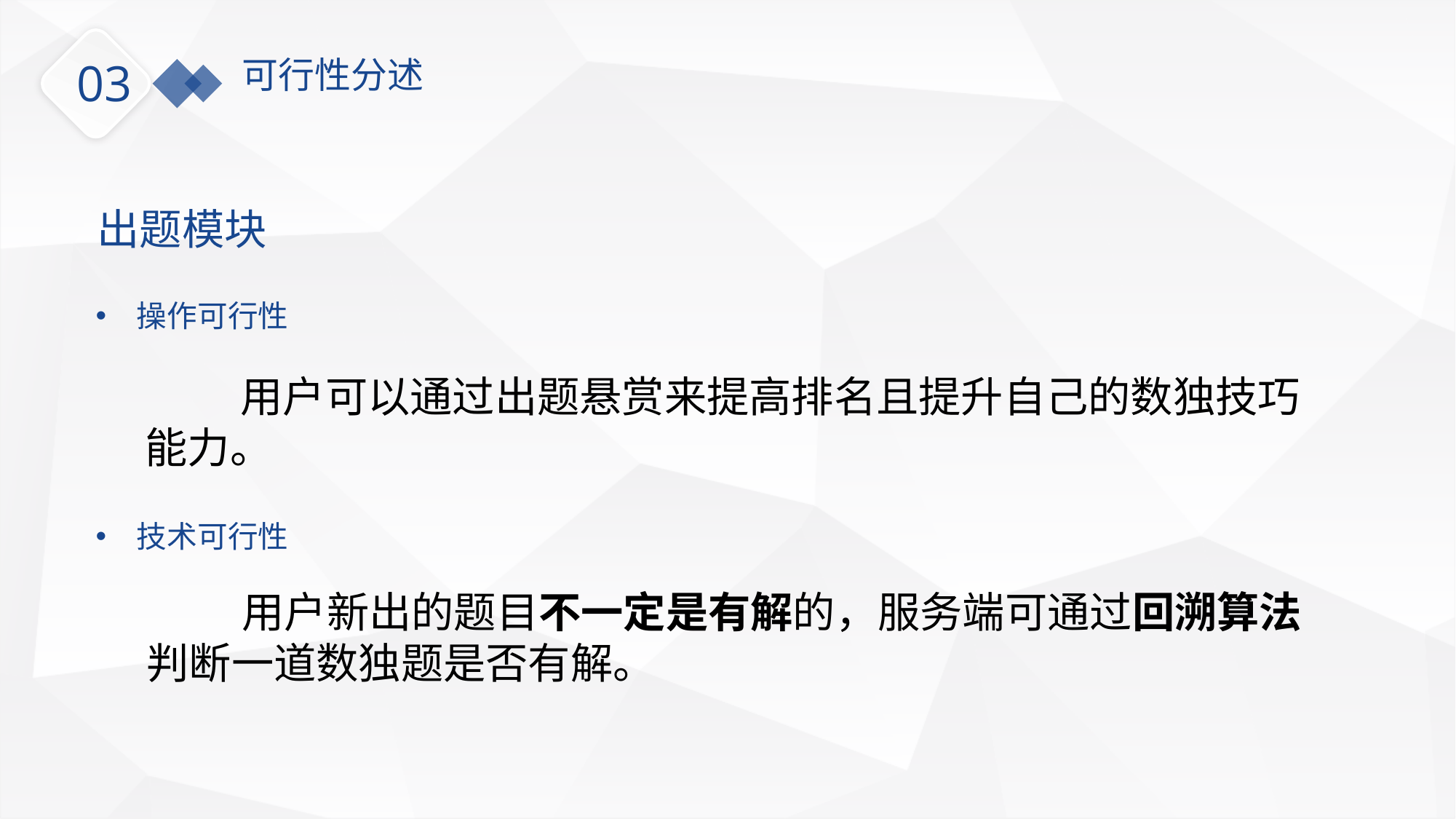

可行性分述

03

出题模块
操作可行性
         用户可以通过出题悬赏来提高排名且提升自己的数独技巧能力。
技术可行性
         用户新出的题目不一定是有解的，服务端可通过回溯算法判断一道数独题是否有解。